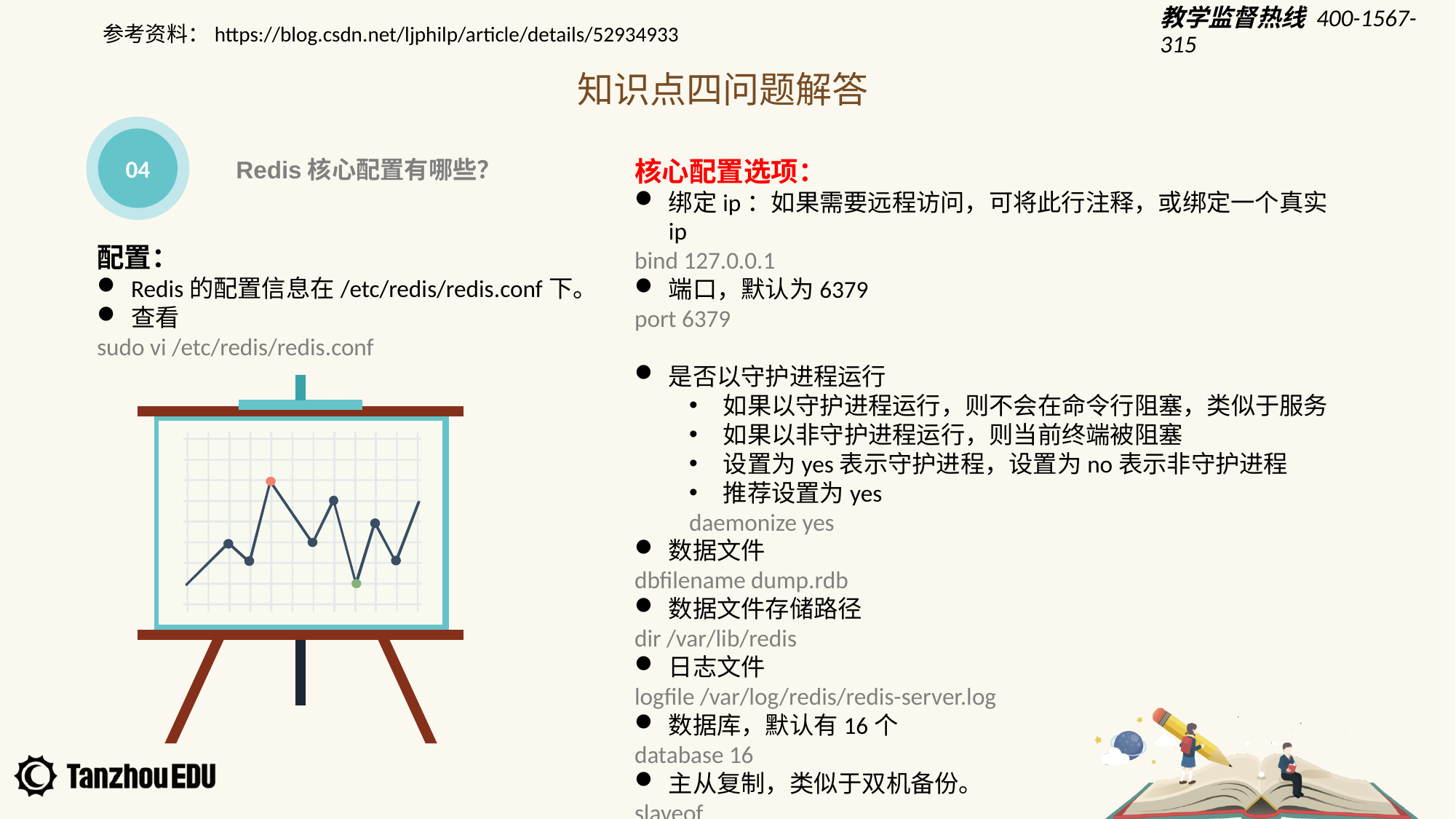

参考资料：https://blog.csdn.net/ljphilp/article/details/52934933
知识点四问题解答

04
Redis核心配置有哪些？
核心配置选项：
绑定ip：如果需要远程访问，可将此⾏注释，或绑定⼀个真实ip
bind 127.0.0.1
端⼝，默认为6379
port 6379

是否以守护进程运⾏
如果以守护进程运⾏，则不会在命令⾏阻塞，类似于服务
如果以⾮守护进程运⾏，则当前终端被阻塞
设置为yes表示守护进程，设置为no表示⾮守护进程
推荐设置为yes
daemonize yes
数据⽂件
dbfilename dump.rdb
数据⽂件存储路径
dir /var/lib/redis
⽇志⽂件
logfile /var/log/redis/redis-server.log
数据库，默认有16个
database 16
主从复制，类似于双机备份。
slaveof
配置：
Redis的配置信息在/etc/redis/redis.conf下。
查看
sudo vi /etc/redis/redis.conf